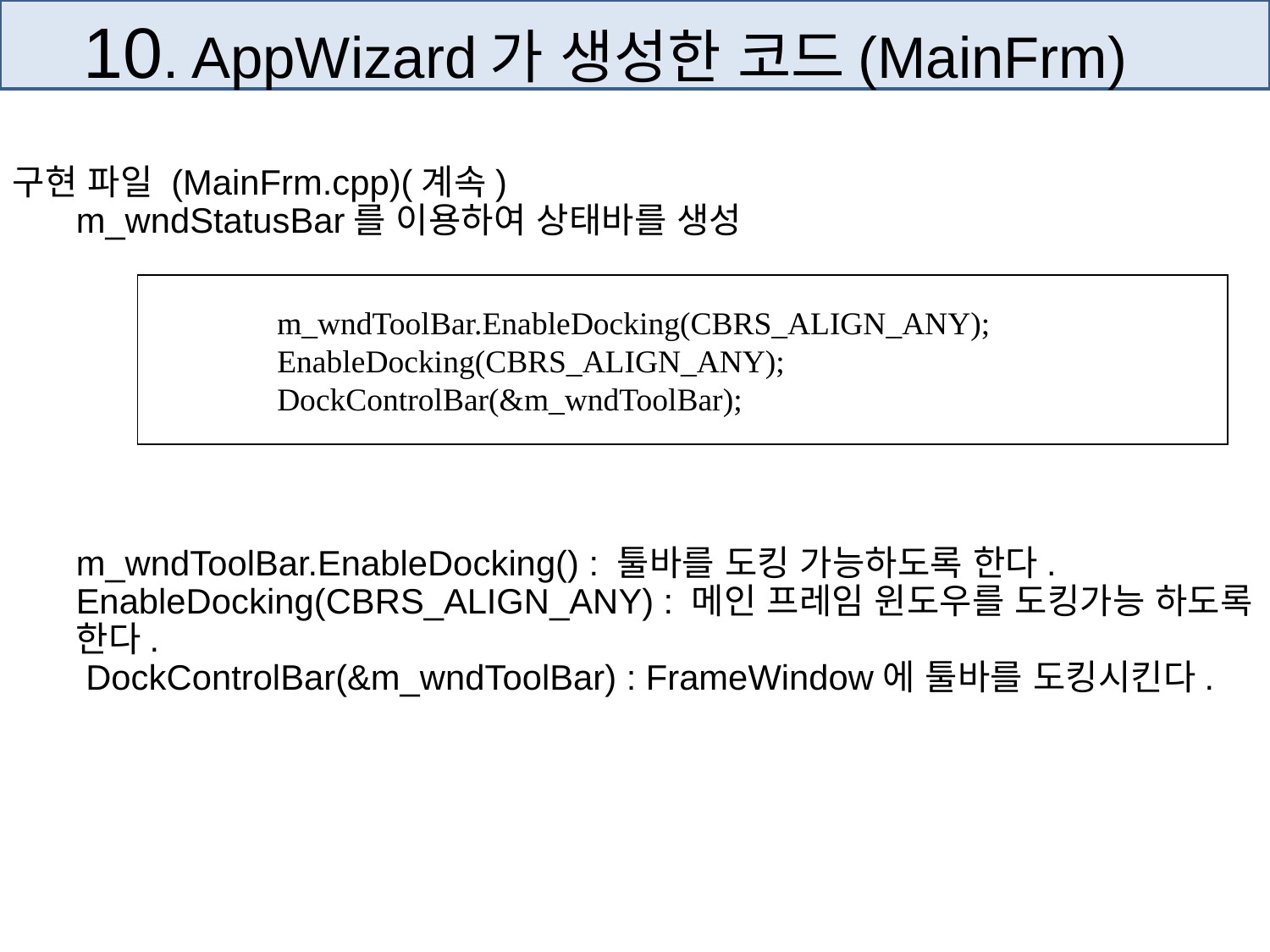

# 10. AppWizard가 생성한 코드(MainFrm)
구현 파일 (MainFrm.cpp)(계속)
m_wndStatusBar를 이용하여 상태바를 생성

m_wndToolBar.EnableDocking() : 툴바를 도킹 가능하도록 한다.
EnableDocking(CBRS_ALIGN_ANY) : 메인 프레임 윈도우를 도킹가능 하도록 한다.
 DockControlBar(&m_wndToolBar) : FrameWindow에 툴바를 도킹시킨다.
	m_wndToolBar.EnableDocking(CBRS_ALIGN_ANY);
	EnableDocking(CBRS_ALIGN_ANY);
	DockControlBar(&m_wndToolBar);